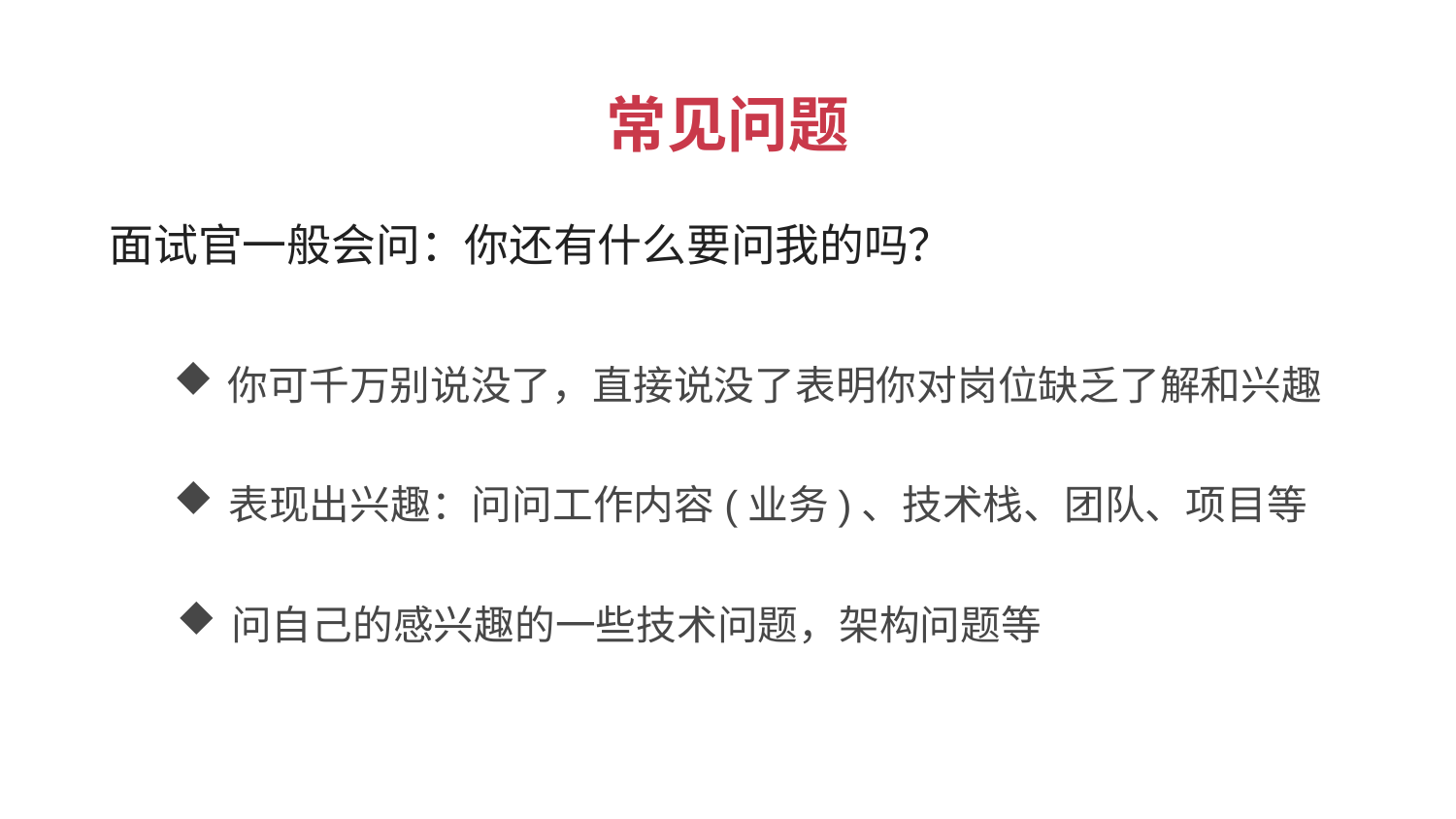

常见问题
 面试官一般会问：你还有什么要问我的吗？
你可千万别说没了，直接说没了表明你对岗位缺乏了解和兴趣
表现出兴趣：问问工作内容(业务)、技术栈、团队、项目等
问自己的感兴趣的一些技术问题，架构问题等